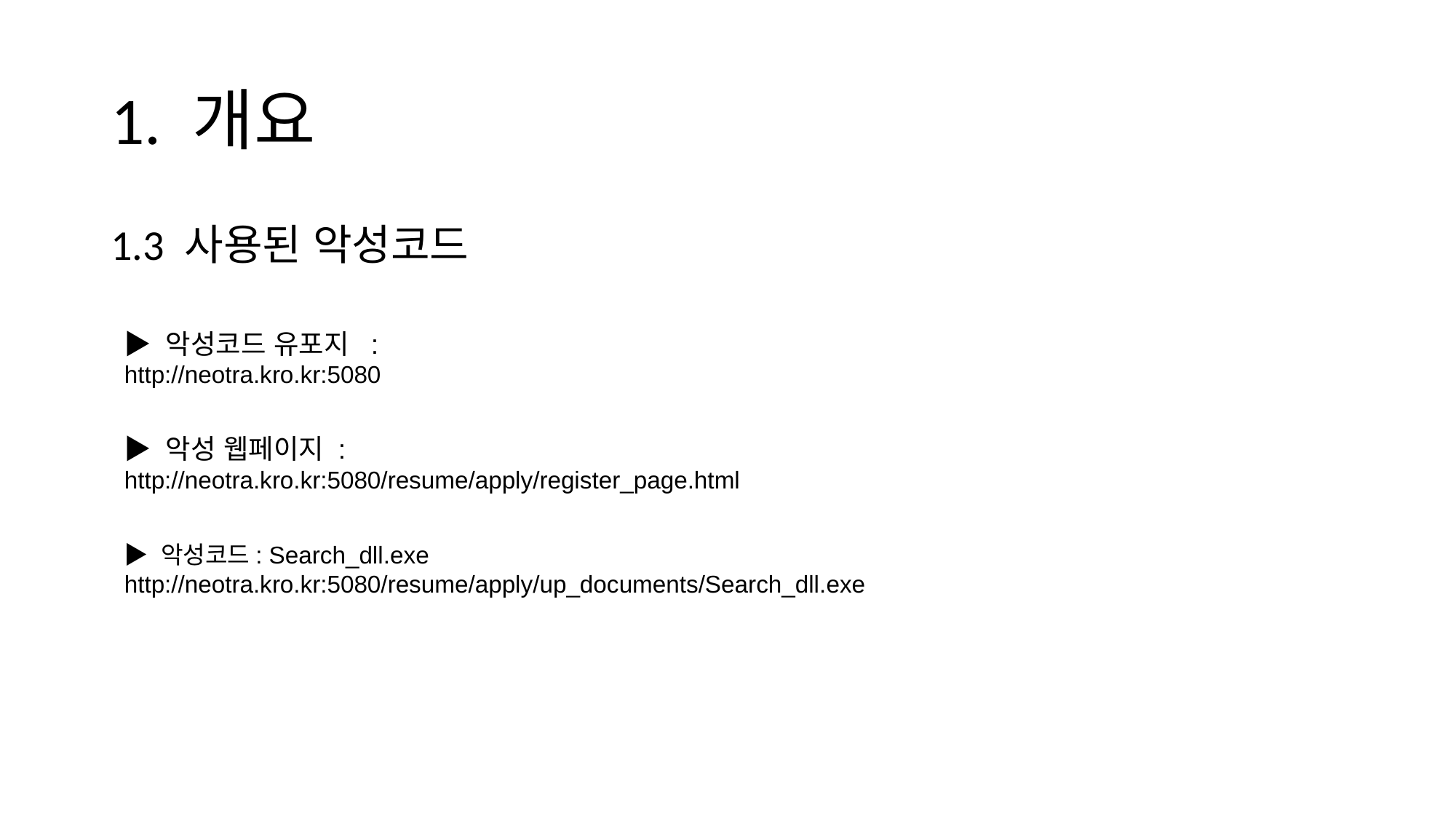

# 1. 개요
1.3 사용된 악성코드
▶ 악성코드 유포지  :
http://neotra.kro.kr:5080

▶ 악성 웹페이지 :
http://neotra.kro.kr:5080/resume/apply/register_page.html

▶ 악성코드: Search_dll.exe
http://neotra.kro.kr:5080/resume/apply/up_documents/Search_dll.exe